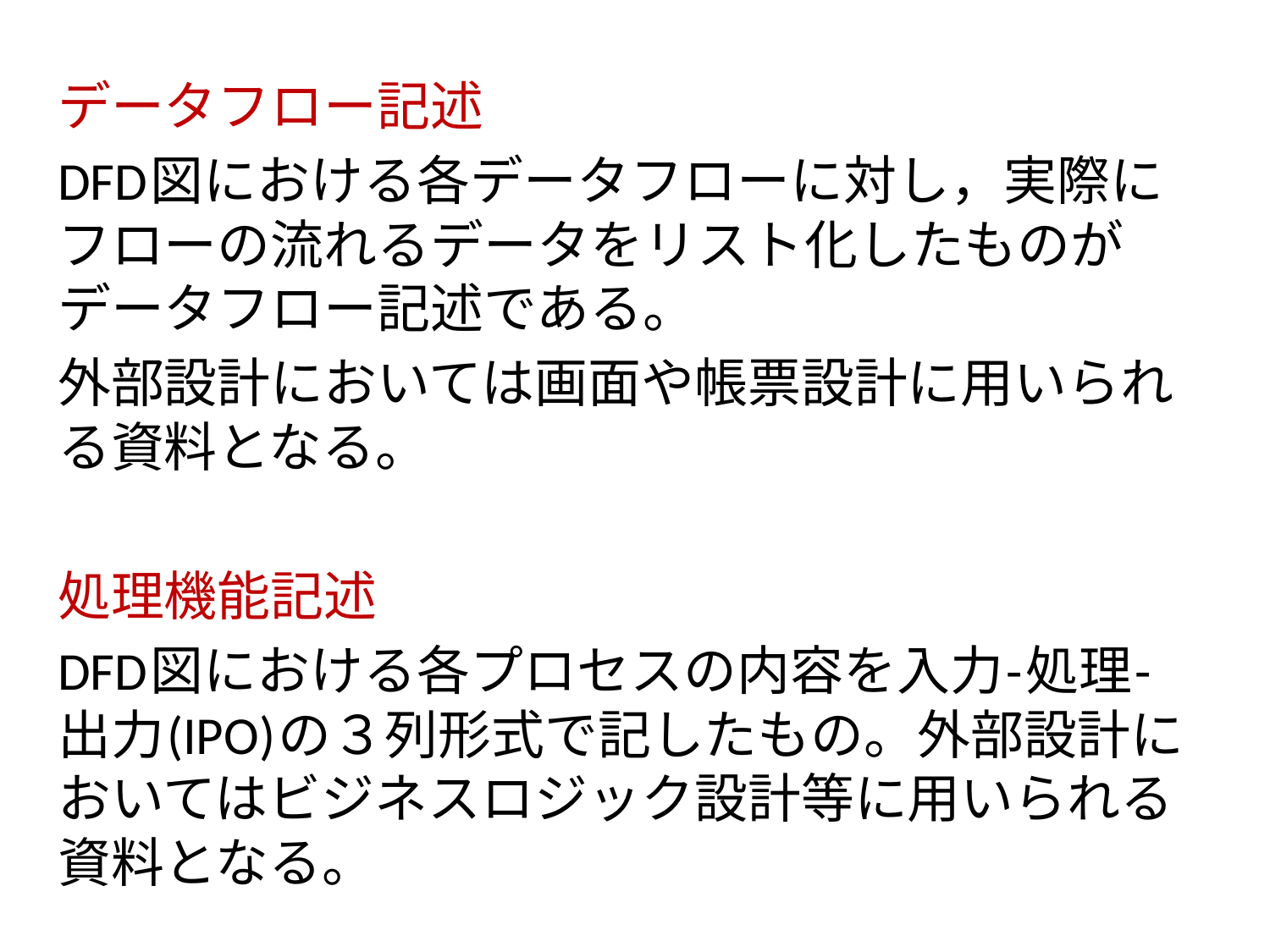

データフロー記述
DFD図における各データフローに対し，実際にフローの流れるデータをリスト化したものがデータフロー記述である。
外部設計においては画面や帳票設計に用いられる資料となる。

処理機能記述
DFD図における各プロセスの内容を入力-処理-出力(IPO)の３列形式で記したもの。外部設計においてはビジネスロジック設計等に用いられる資料となる。